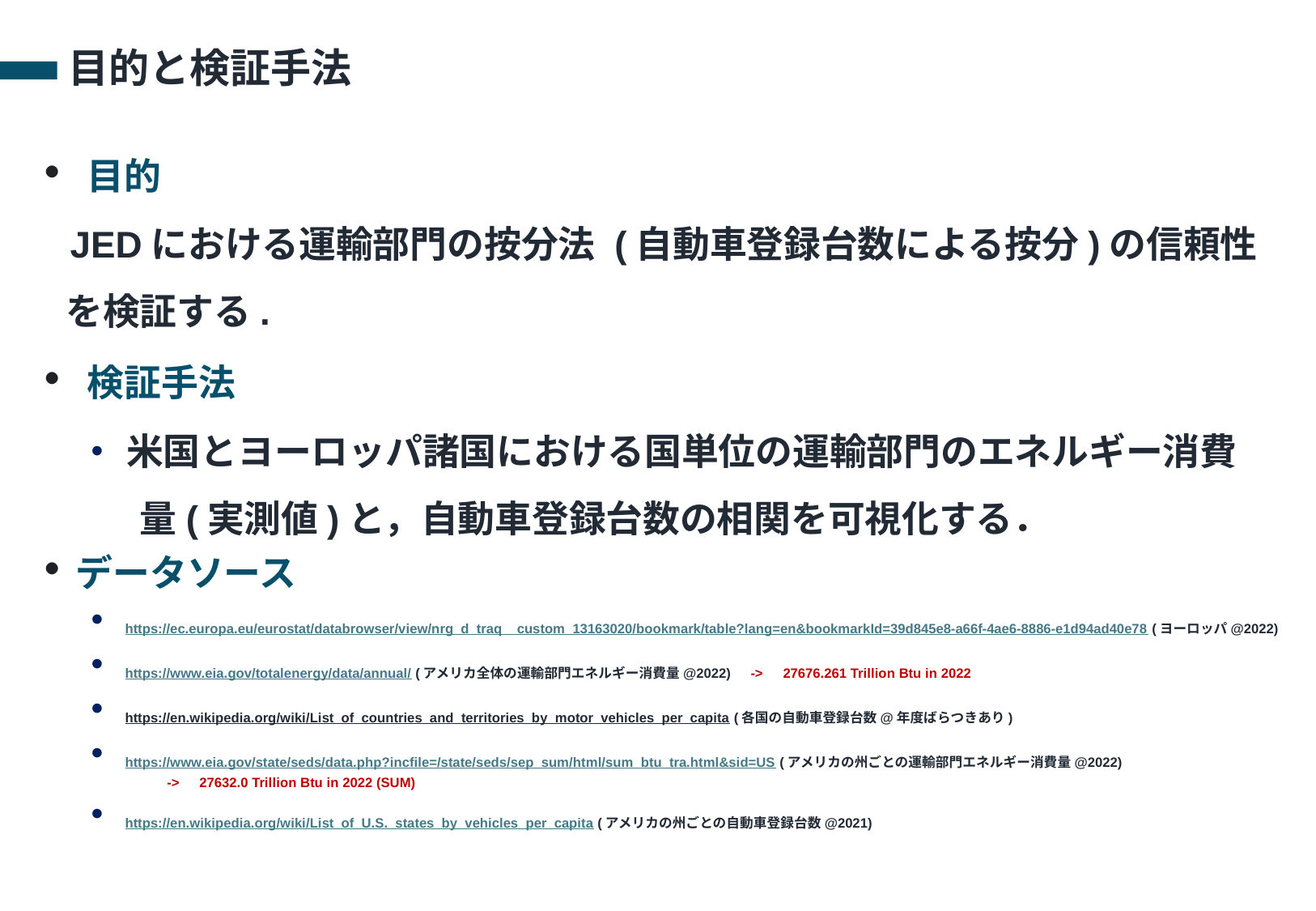

目的と検証手法

・ 目的
    JEDにおける運輸部門の按分法 (自動車登録台数による按分)の信頼性
　を検証する.

・ 検証手法
    ・ 米国とヨーロッパ諸国における国単位の運輸部門のエネルギー消費
　　　量(実測値)と，自動車登録台数の相関を可視化する．
・データソース
    ・https://ec.europa.eu/eurostat/databrowser/view/nrg_d_traq__custom_13163020/bookmark/table?lang=en&bookmarkId=39d845e8-a66f-4ae6-8886-e1d94ad40e78 (ヨーロッパ@2022)
    ・https://www.eia.gov/totalenergy/data/annual/ (アメリカ全体の運輸部門エネルギー消費量@2022)　->　27676.261 Trillion Btu in 2022
    ・https://en.wikipedia.org/wiki/List_of_countries_and_territories_by_motor_vehicles_per_capita (各国の自動車登録台数@年度ばらつきあり)
    ・https://www.eia.gov/state/seds/data.php?incfile=/state/seds/sep_sum/html/sum_btu_tra.html&sid=US (アメリカの州ごとの運輸部門エネルギー消費量@2022)
	　->　27632.0 Trillion Btu in 2022 (SUM)
    ・https://en.wikipedia.org/wiki/List_of_U.S._states_by_vehicles_per_capita (アメリカの州ごとの自動車登録台数@2021)